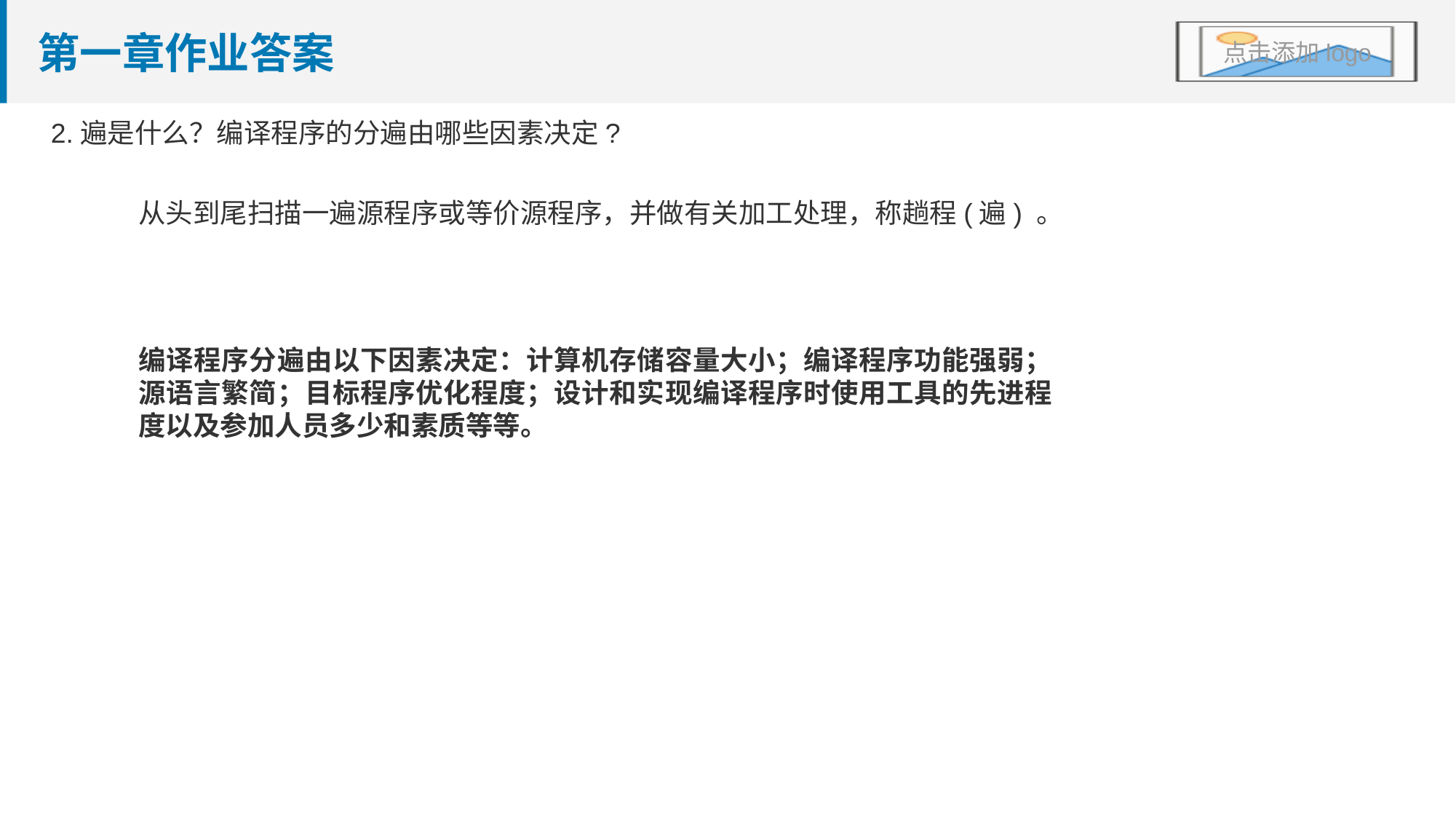

# 第一章作业答案

2.遍是什么？编译程序的分遍由哪些因素决定?
从头到尾扫描一遍源程序或等价源程序，并做有关加工处理，称趟程(遍) 。
编译程序分遍由以下因素决定：计算机存储容量大小；编译程序功能强弱；源语言繁简；目标程序优化程度；设计和实现编译程序时使用工具的先进程度以及参加人员多少和素质等等。